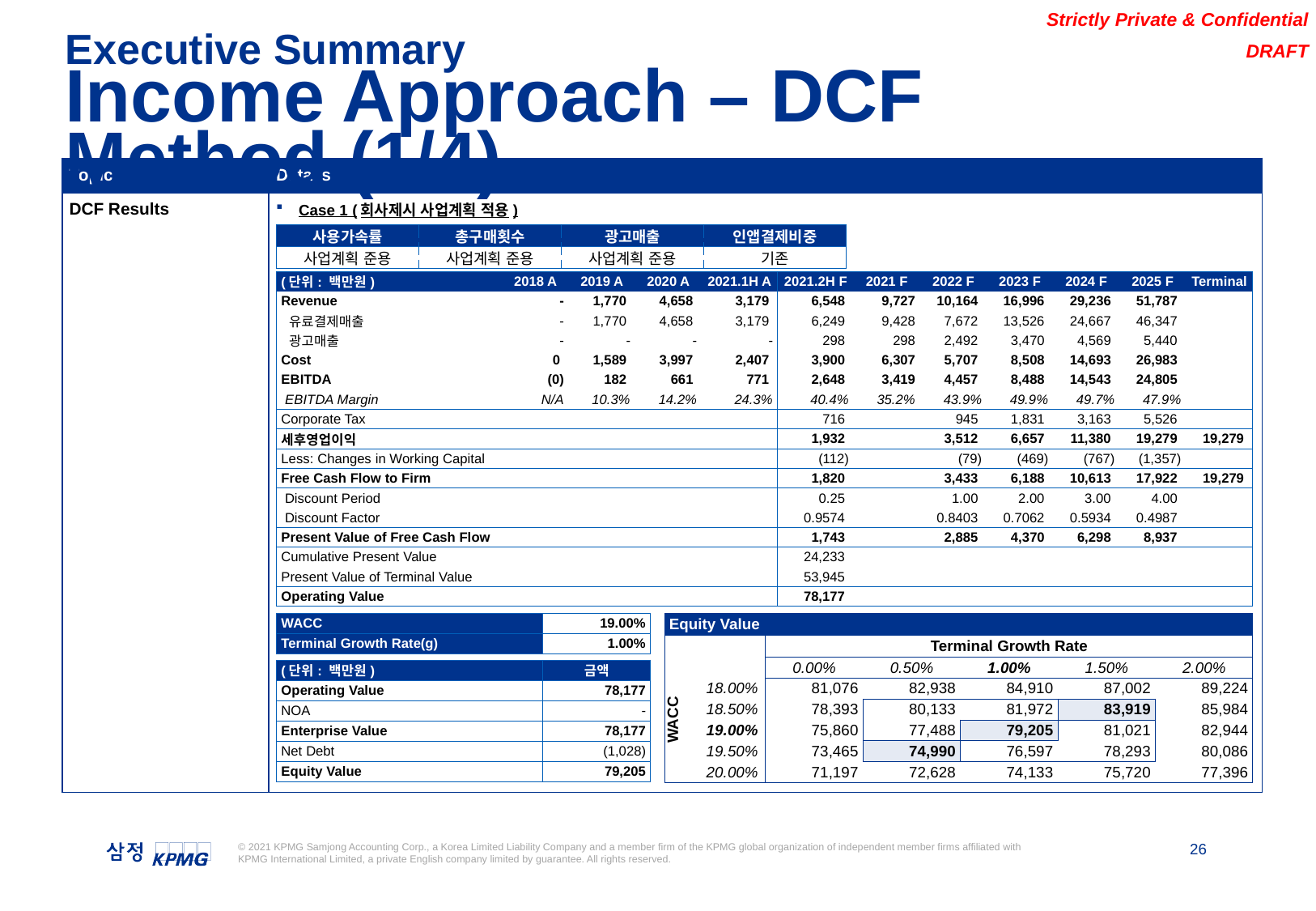

Executive Summary
Income Approach – DCF Method (1/4)
| Topic | Details |
| --- | --- |
| DCF Results | Case 1 (회사제시 사업계획 적용) |
| 사용가속률 | 총구매횟수 | 광고매출 | 인앱결제비중 |
| --- | --- | --- | --- |
| 사업계획 준용 | 사업계획 준용 | 사업계획 준용 | 기존 |
| (단위: 백만원) | 2018 A | 2019 A | 2020 A | 2021.1H A | 2021.2H F | 2021 F | 2022 F | 2023 F | 2024 F | 2025 F | Terminal |
| --- | --- | --- | --- | --- | --- | --- | --- | --- | --- | --- | --- |
| Revenue | - | 1,770 | 4,658 | 3,179 | 6,548 | 9,727 | 10,164 | 16,996 | 29,236 | 51,787 |  |
| 유료결제매출 | - | 1,770 | 4,658 | 3,179 | 6,249 | 9,428 | 7,672 | 13,526 | 24,667 | 46,347 |  |
| 광고매출 | - | - | - | - | 298 | 298 | 2,492 | 3,470 | 4,569 | 5,440 |  |
| Cost | 0 | 1,589 | 3,997 | 2,407 | 3,900 | 6,307 | 5,707 | 8,508 | 14,693 | 26,983 |  |
| EBITDA | (0) | 182 | 661 | 771 | 2,648 | 3,419 | 4,457 | 8,488 | 14,543 | 24,805 |  |
| EBITDA Margin | N/A | 10.3% | 14.2% | 24.3% | 40.4% | 35.2% | 43.9% | 49.9% | 49.7% | 47.9% |  |
| Corporate Tax |  |  |  |  | 716 |  | 945 | 1,831 | 3,163 | 5,526 |  |
| 세후영업이익 |  |  |  |  | 1,932 |  | 3,512 | 6,657 | 11,380 | 19,279 | 19,279 |
| Less: Changes in Working Capital |  |  |  |  | (112) |  | (79) | (469) | (767) | (1,357) |  |
| Free Cash Flow to Firm |  |  |  |  | 1,820 |  | 3,433 | 6,188 | 10,613 | 17,922 | 19,279 |
| Discount Period |  |  |  |  | 0.25 |  | 1.00 | 2.00 | 3.00 | 4.00 |  |
| Discount Factor |  |  |  |  | 0.9574 |  | 0.8403 | 0.7062 | 0.5934 | 0.4987 |  |
| Present Value of Free Cash Flow |  |  |  |  | 1,743 |  | 2,885 | 4,370 | 6,298 | 8,937 |  |
| Cumulative Present Value |  |  |  |  | 24,233 |  |  |  |  |  |  |
| Present Value of Terminal Value |  |  |  |  | 53,945 |  |  |  |  |  |  |
| Operating Value |  |  |  |  | 78,177 |  |  |  |  |  |  |
| WACC | 19.00% |
| --- | --- |
| Terminal Growth Rate(g) | 1.00% |
| Equity Value |  |  |  |  |  |  |
| --- | --- | --- | --- | --- | --- | --- |
|  |  | Terminal Growth Rate |  |  |  |  |
| WACC |  | 0.00% | 0.50% | 1.00% | 1.50% | 2.00% |
|  | 18.00% | 81,076 | 82,938 | 84,910 | 87,002 | 89,224 |
|  | 18.50% | 78,393 | 80,133 | 81,972 | 83,919 | 85,984 |
|  | 19.00% | 75,860 | 77,488 | 79,205 | 81,021 | 82,944 |
|  | 19.50% | 73,465 | 74,990 | 76,597 | 78,293 | 80,086 |
|  | 20.00% | 71,197 | 72,628 | 74,133 | 75,720 | 77,396 |
| (단위: 백만원) | 금액 |
| --- | --- |
| Operating Value | 78,177 |
| NOA | - |
| Enterprise Value | 78,177 |
| Net Debt | (1,028) |
| Equity Value | 79,205 |